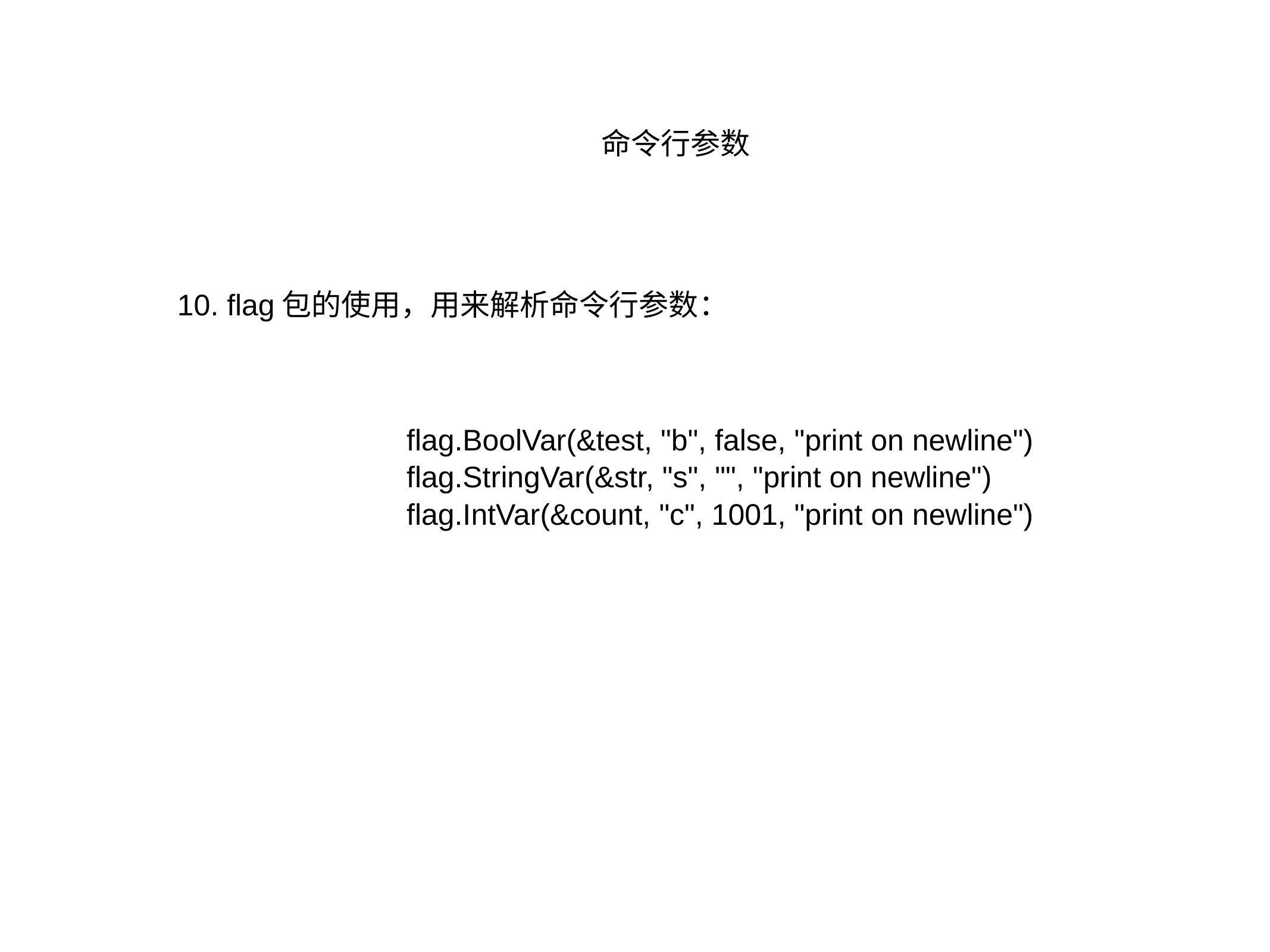

命令行参数
 flag包的使用，用来解析命令行参数：
	flag.BoolVar(&test, "b", false, "print on newline")
	flag.StringVar(&str, "s", "", "print on newline")
	flag.IntVar(&count, "c", 1001, "print on newline")